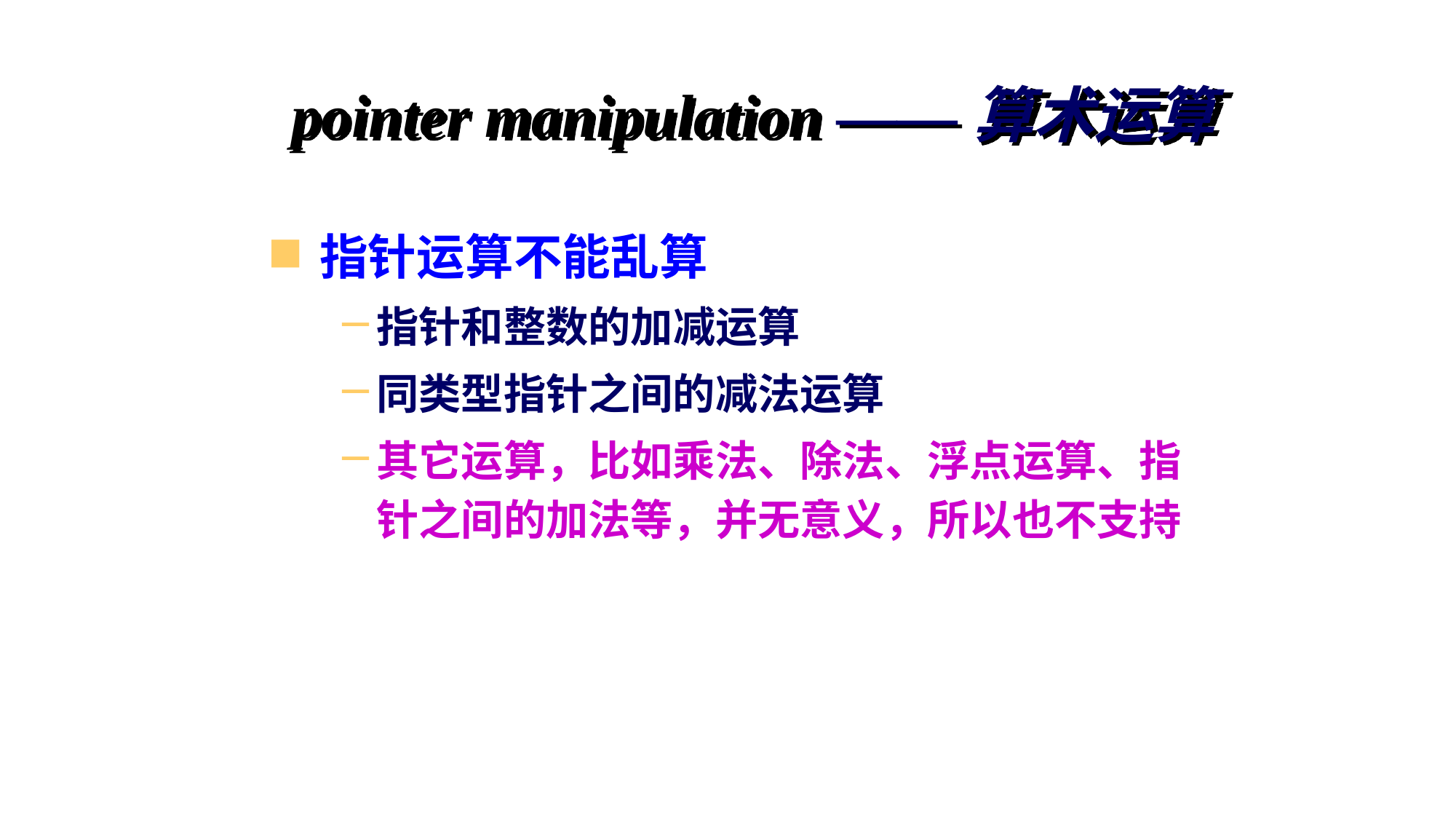

# pointer manipulation ——算术运算
指针运算不能乱算
指针和整数的加减运算
同类型指针之间的减法运算
其它运算，比如乘法、除法、浮点运算、指针之间的加法等，并无意义，所以也不支持